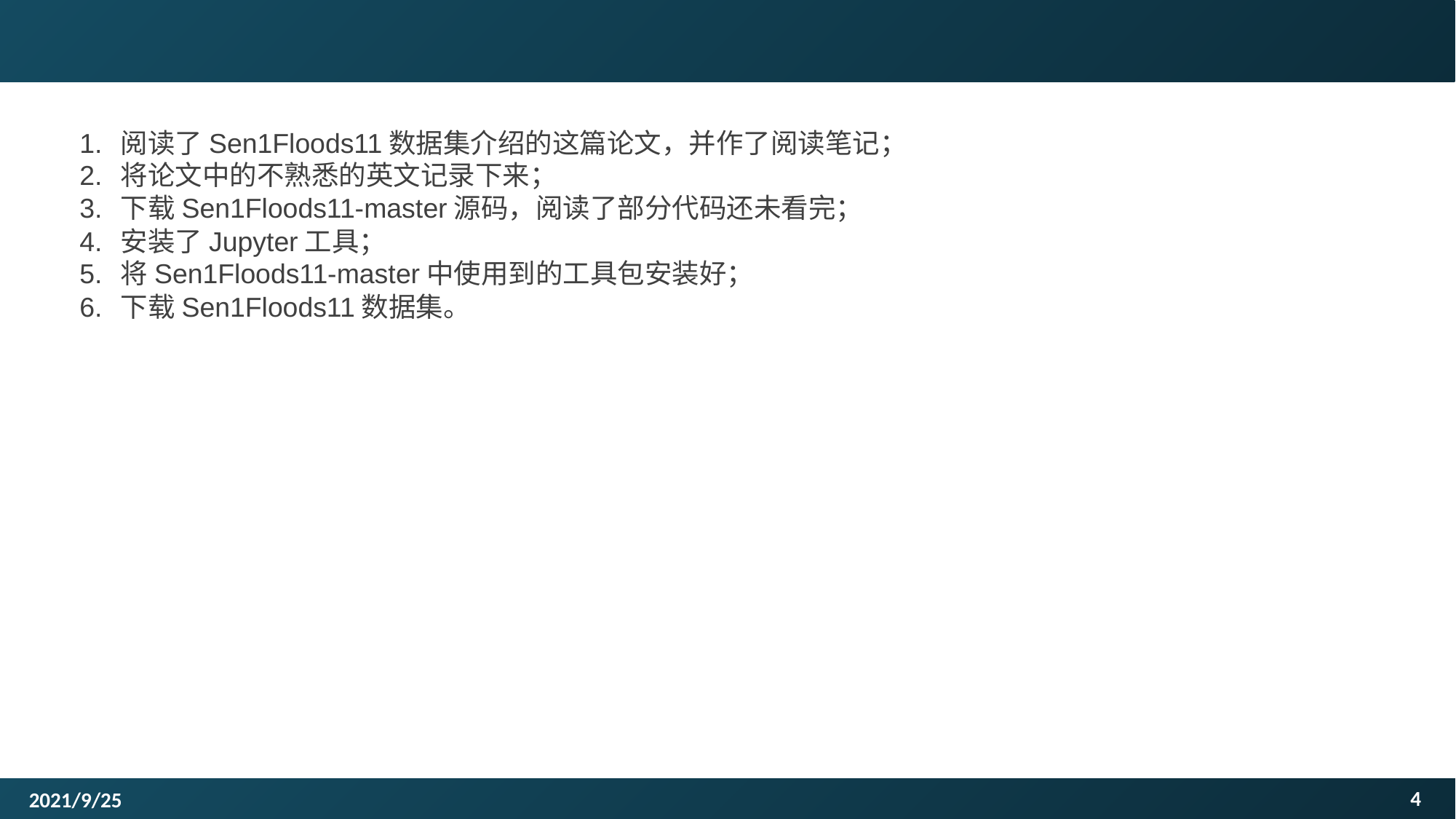

阅读了Sen1Floods11数据集介绍的这篇论文，并作了阅读笔记；
将论文中的不熟悉的英文记录下来；
下载Sen1Floods11-master源码，阅读了部分代码还未看完；
安装了Jupyter工具；
将Sen1Floods11-master中使用到的工具包安装好；
下载Sen1Floods11数据集。
4
2021/9/25